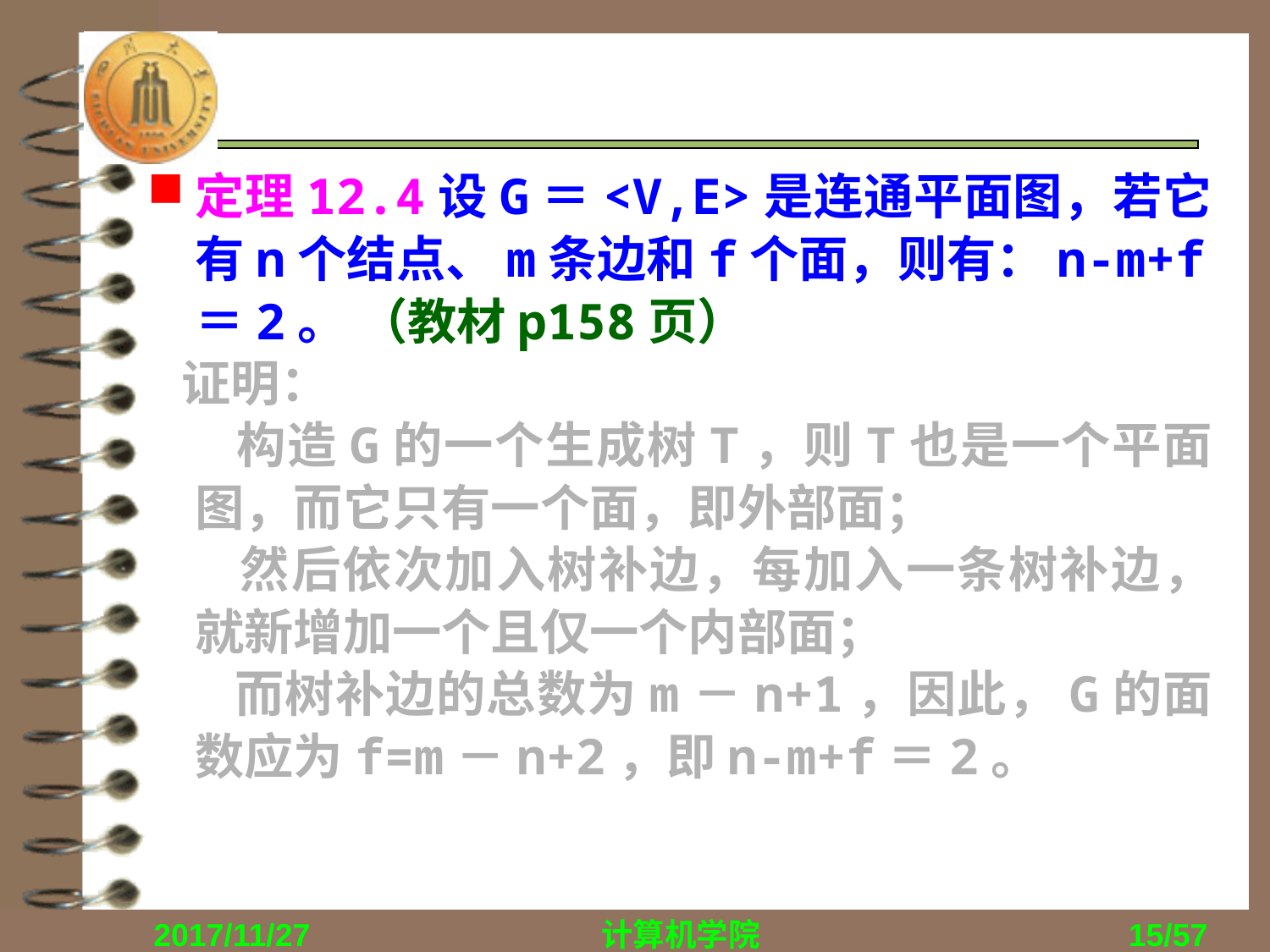

定理12.4设G＝<V,E>是连通平面图，若它有n个结点、m条边和f个面，则有：n-m+f＝2。 （教材p158页）
  证明：
      构造G的一个生成树T，则T也是一个平面图，而它只有一个面，即外部面；
      然后依次加入树补边，每加入一条树补边，就新增加一个且仅一个内部面；
      而树补边的总数为m－n+1，因此，G的面数应为f=m－n+2，即n-m+f＝2。

2017/11/27
计算机学院
15/57